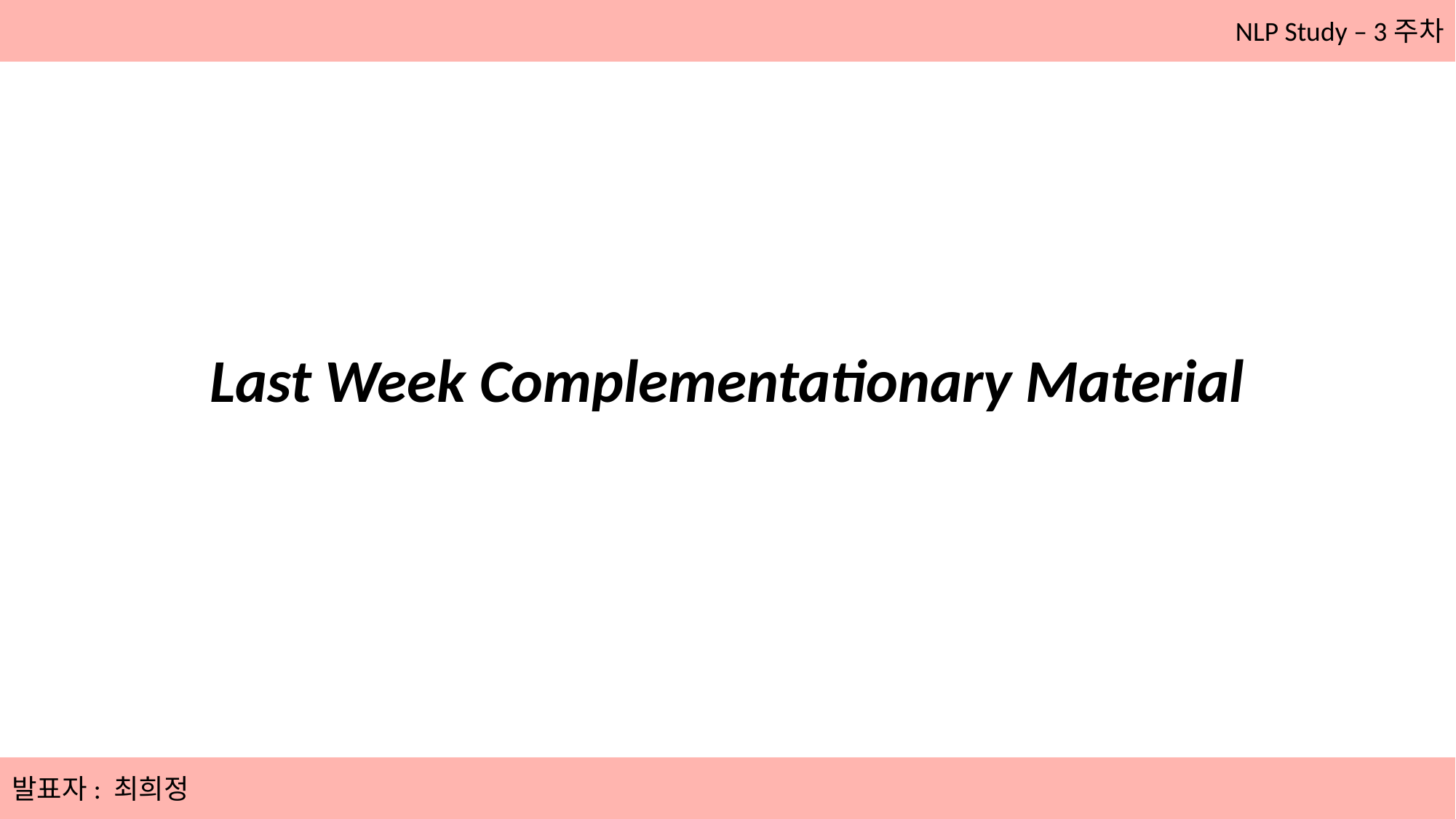

NLP Study – 3주차
Last Week Complementationary Material

발표자: 최희정